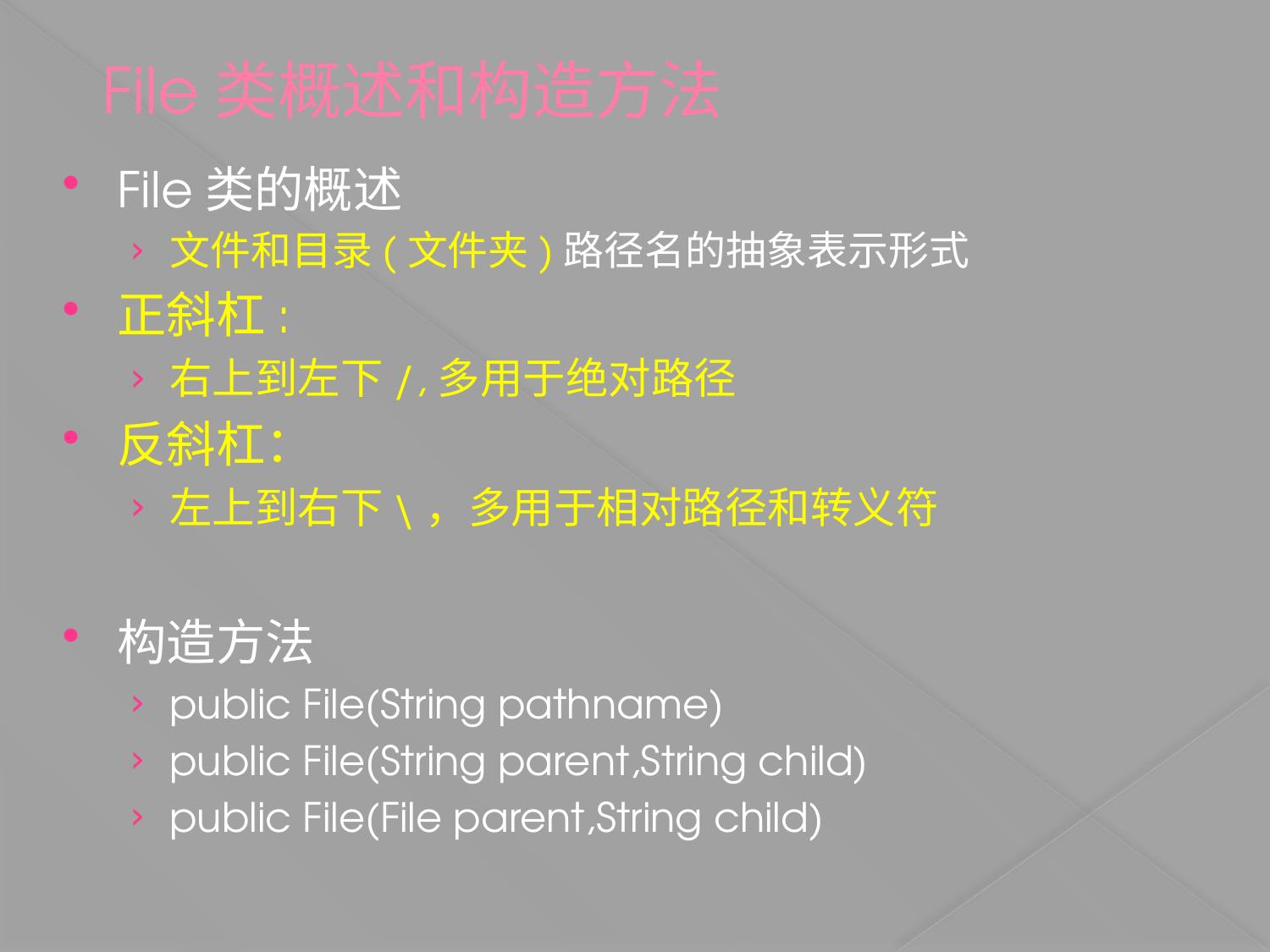

# File类概述和构造方法
File类的概述
文件和目录(文件夹)路径名的抽象表示形式
正斜杠:
右上到左下/,多用于绝对路径
反斜杠：
左上到右下\，多用于相对路径和转义符

构造方法
public File(String pathname)
public File(String parent,String child)
public File(File parent,String child)